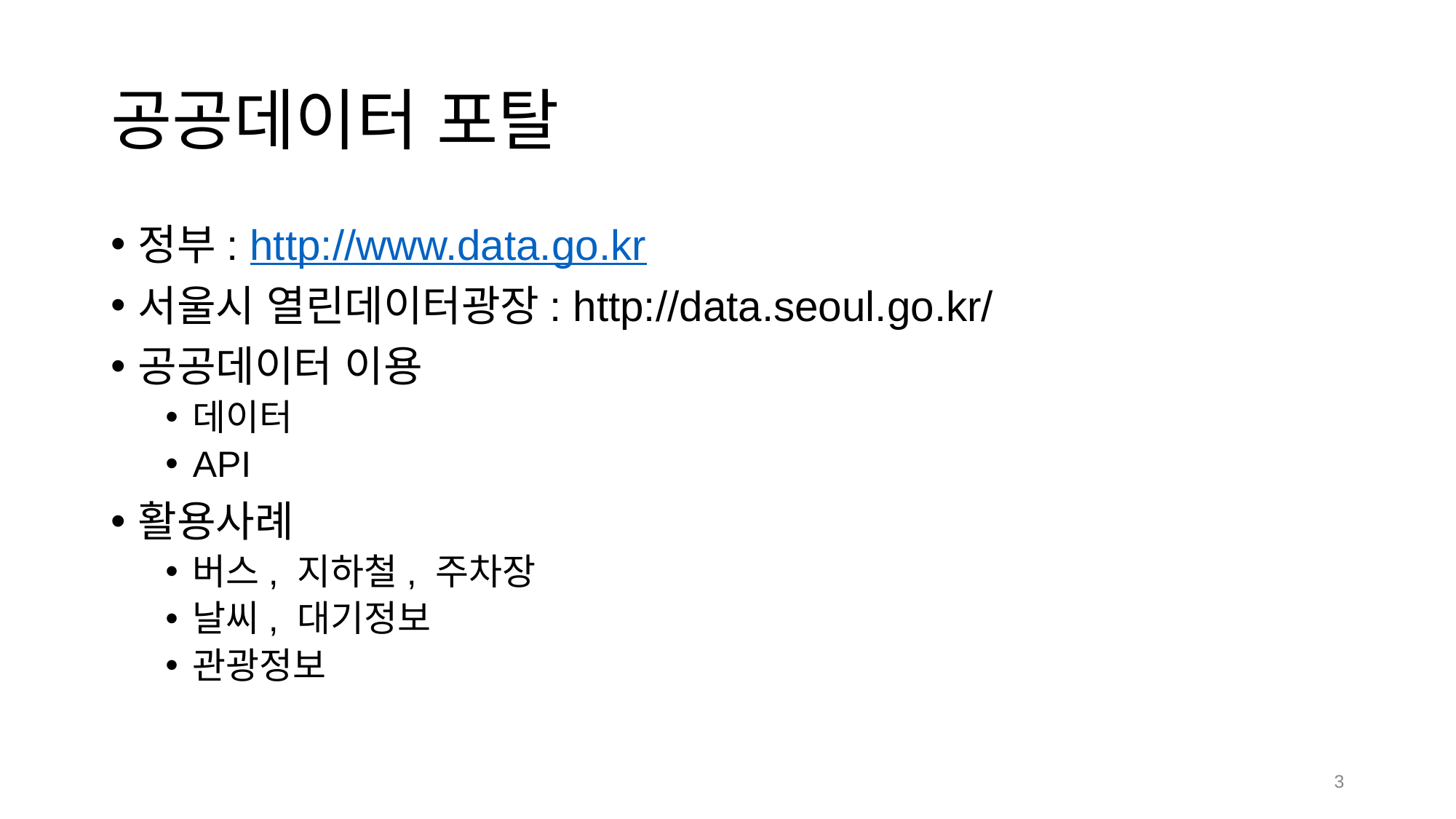

# 공공데이터 포탈
정부: http://www.data.go.kr
서울시 열린데이터광장: http://data.seoul.go.kr/
공공데이터 이용
데이터
API
활용사례
버스, 지하철, 주차장
날씨, 대기정보
관광정보

3